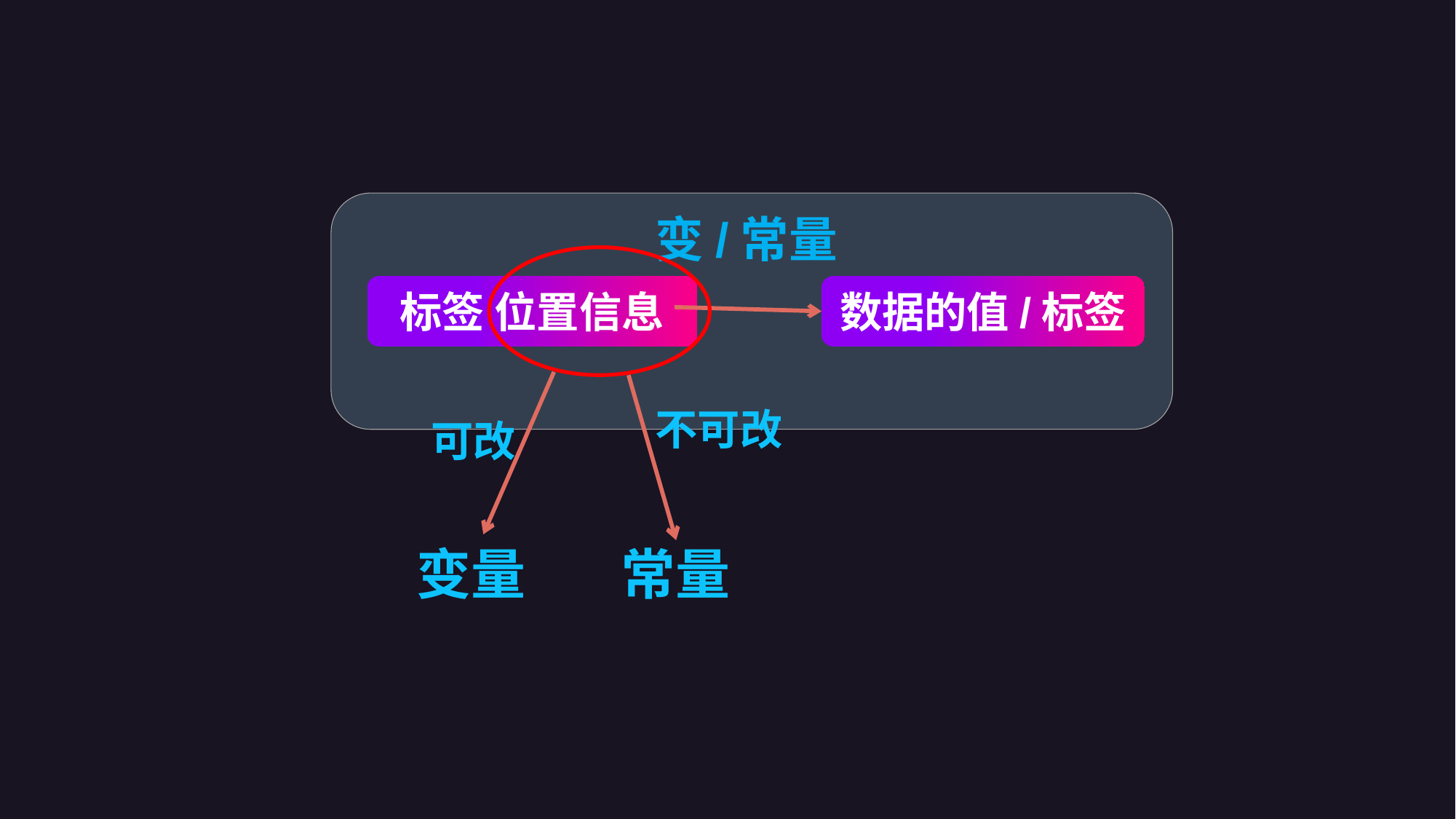

变/常量
标签 位置信息
数据的值/标签

不可改
可改
变量
常量